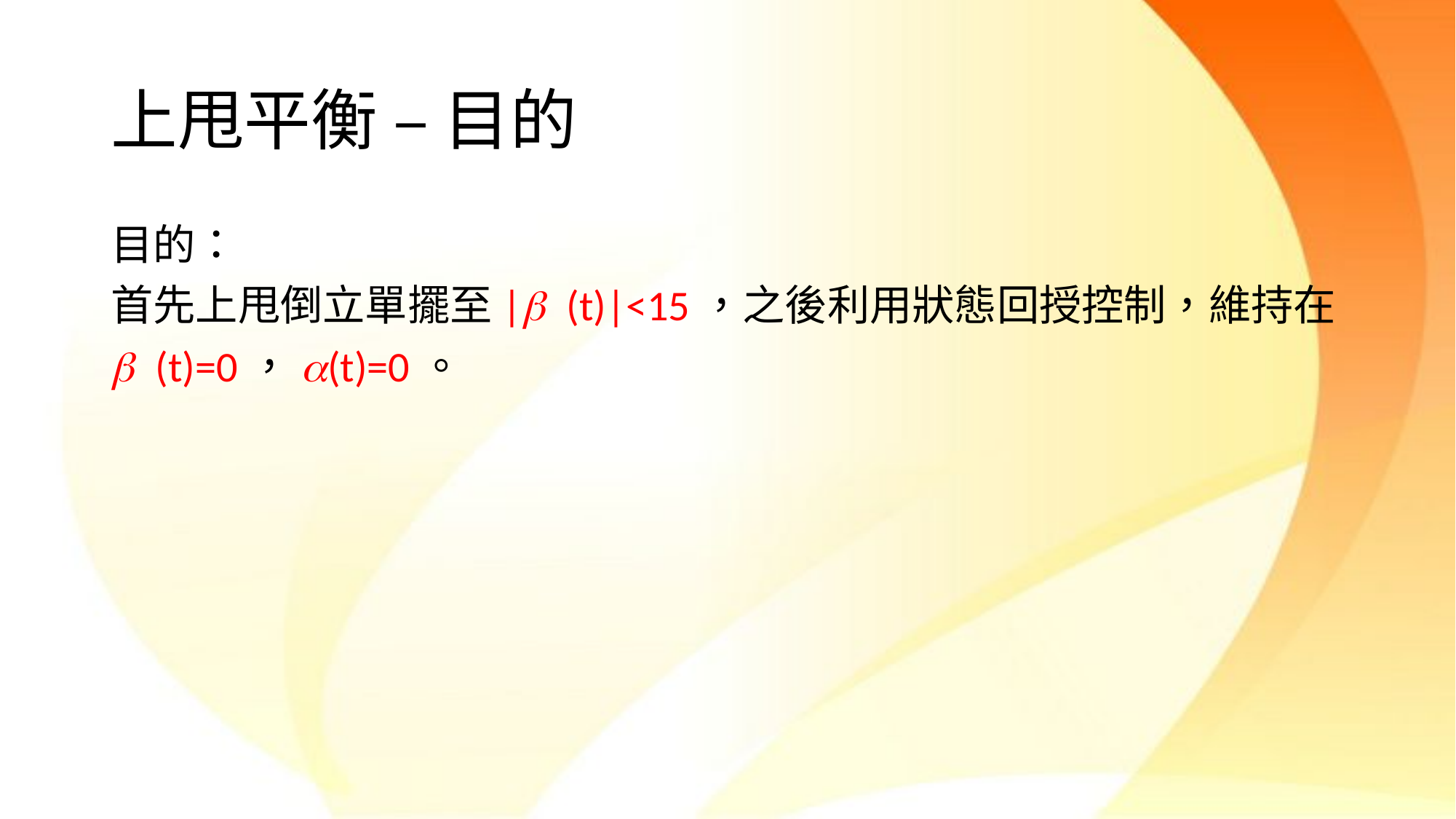

# 上甩平衡 – 目的
目的：
首先上甩倒立單擺至|β (t)|<15，之後利用狀態回授控制，維持在
β (t)=0，α(t)=0。